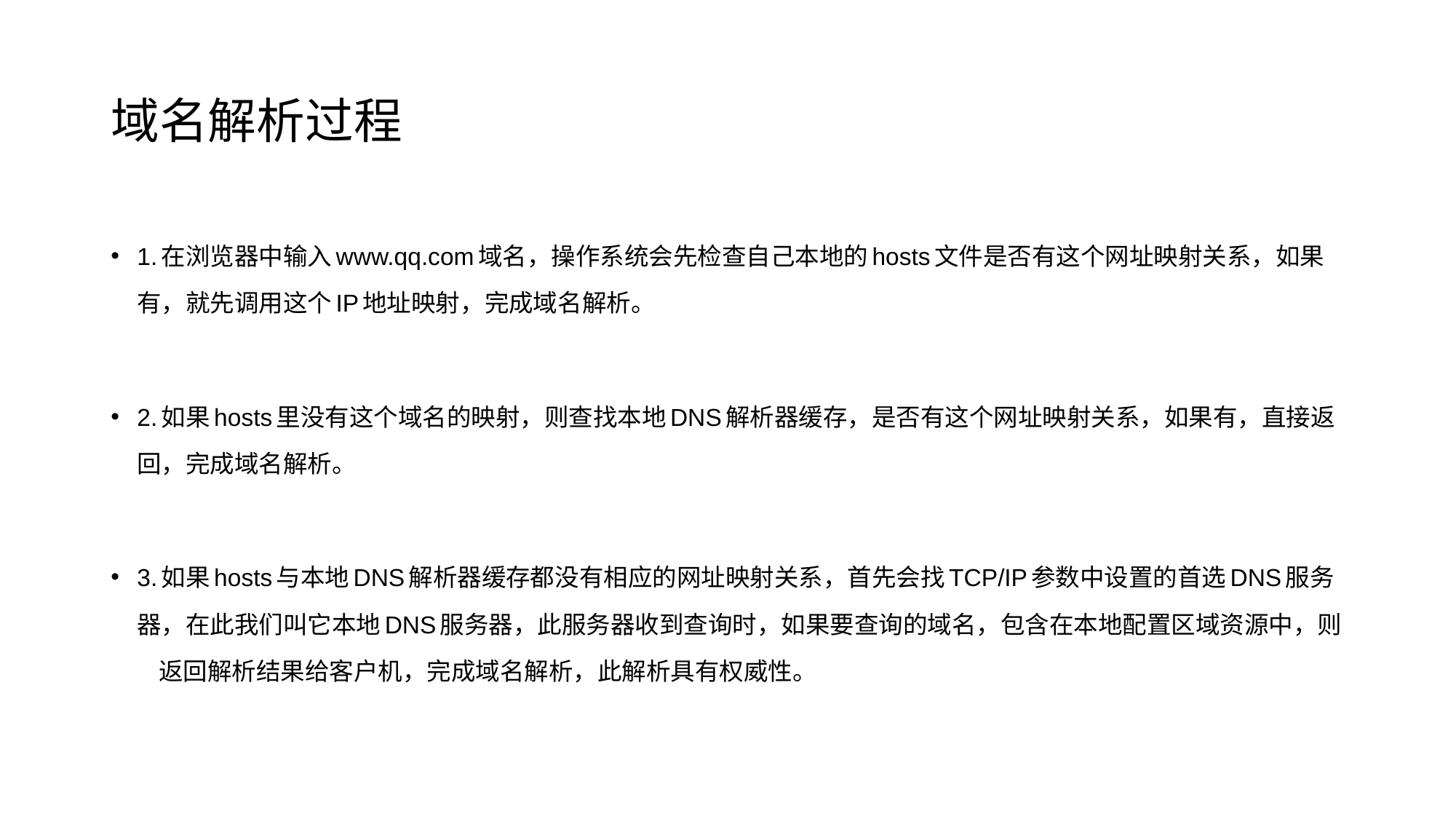

# 域名解析过程
1.在浏览器中输入www.qq.com域名，操作系统会先检查自己本地的hosts文件是否有这个网址映射关系，如果有，就先调用这个IP地址映射，完成域名解析。

2.如果hosts里没有这个域名的映射，则查找本地DNS解析器缓存，是否有这个网址映射关系，如果有，直接返回，完成域名解析。

3.如果hosts与本地DNS解析器缓存都没有相应的网址映射关系，首先会找TCP/IP参数中设置的首选DNS服务器，在此我们叫它本地DNS服务器，此服务器收到查询时，如果要查询的域名，包含在本地配置区域资源中，则     返回解析结果给客户机，完成域名解析，此解析具有权威性。